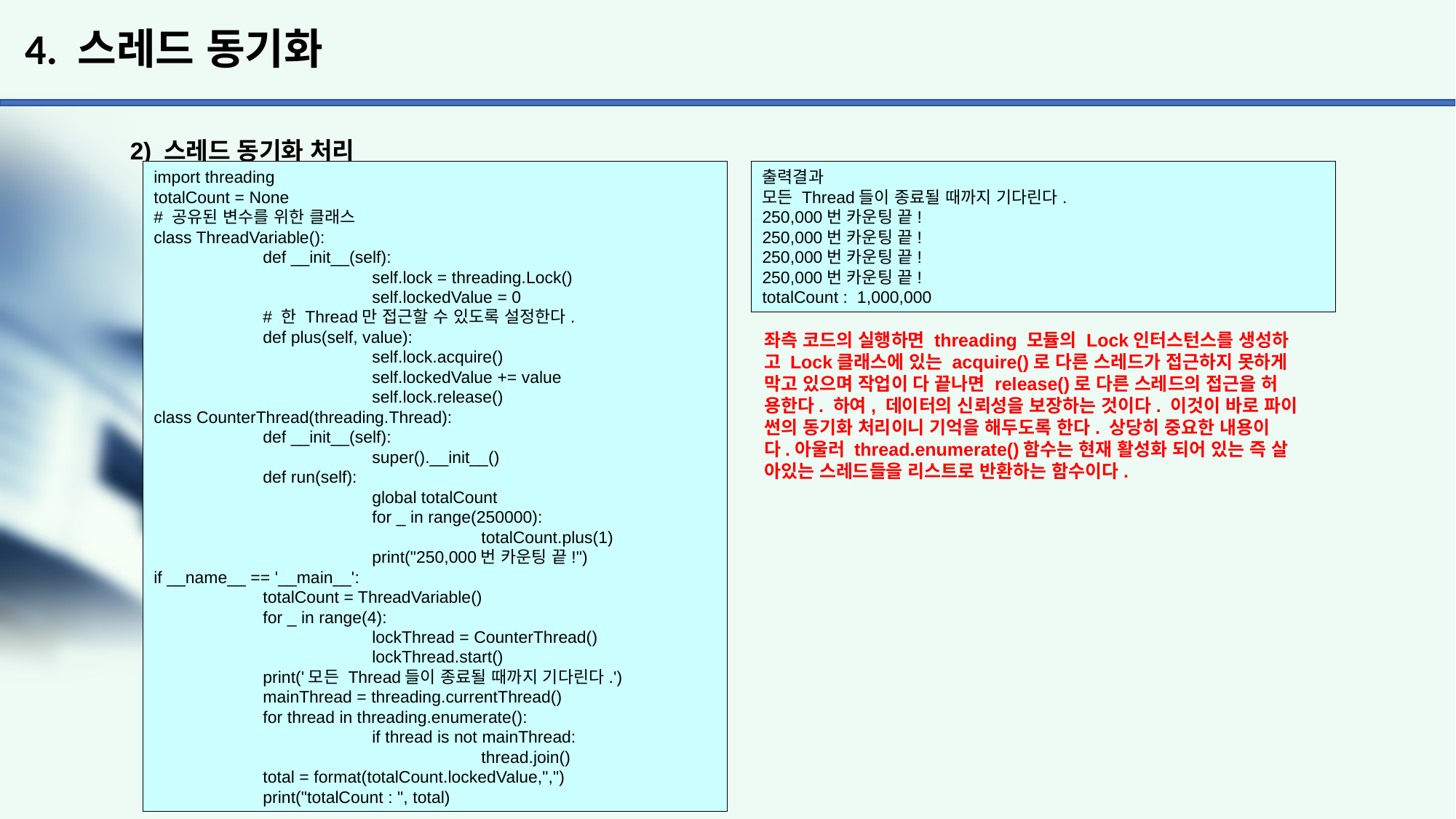

# 4. 스레드 동기화
2) 스레드 동기화 처리
import threading
totalCount = None
# 공유된 변수를 위한 클래스
class ThreadVariable():
	def __init__(self):
		self.lock = threading.Lock()
		self.lockedValue = 0
	# 한 Thread만 접근할 수 있도록 설정한다.
	def plus(self, value):
		self.lock.acquire()
		self.lockedValue += value
		self.lock.release()
class CounterThread(threading.Thread):
	def __init__(self):
		super().__init__()
	def run(self):
		global totalCount
		for _ in range(250000):
			totalCount.plus(1)
		print("250,000번 카운팅 끝!")
if __name__ == '__main__':
	totalCount = ThreadVariable()
	for _ in range(4):
		lockThread = CounterThread()
		lockThread.start()
	print('모든 Thread들이 종료될 때까지 기다린다.')
	mainThread = threading.currentThread()
	for thread in threading.enumerate():
		if thread is not mainThread:
			thread.join()
	total = format(totalCount.lockedValue,",")
	print("totalCount : ", total)
출력결과
모든 Thread들이 종료될 때까지 기다린다.
250,000번 카운팅 끝!
250,000번 카운팅 끝!
250,000번 카운팅 끝!
250,000번 카운팅 끝!
totalCount :  1,000,000
좌측 코드의 실행하면 threading 모듈의 Lock인터스턴스를 생성하
고 Lock클래스에 있는 acquire()로 다른 스레드가 접근하지 못하게
막고 있으며 작업이 다 끝나면 release()로 다른 스레드의 접근을 허
용한다. 하여, 데이터의 신뢰성을 보장하는 것이다. 이것이 바로 파이
썬의 동기화 처리이니 기억을 해두도록 한다. 상당히 중요한 내용이
다.아울러 thread.enumerate()함수는 현재 활성화 되어 있는 즉 살
아있는 스레드들을 리스트로 반환하는 함수이다.